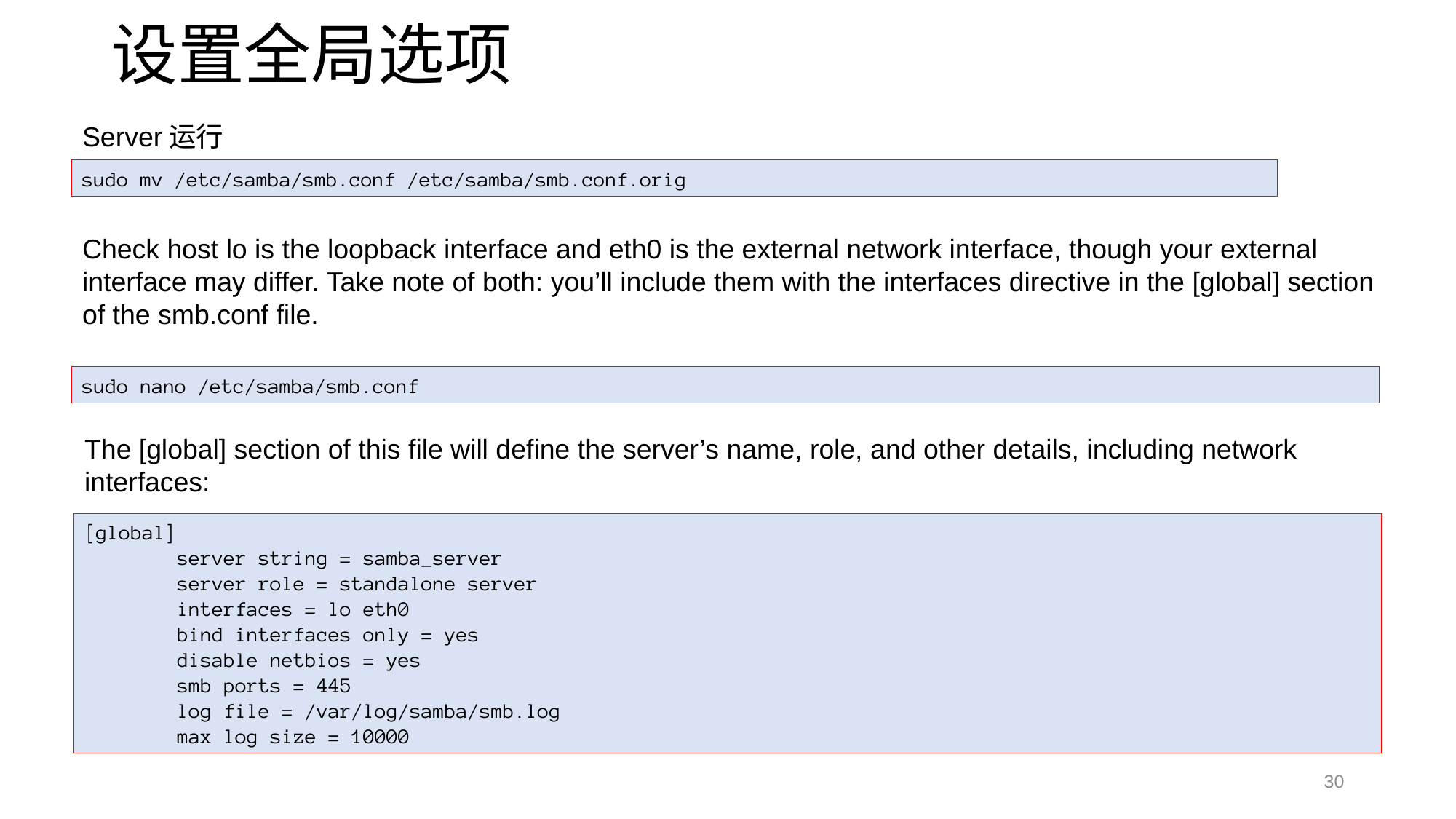

# 设置全局选项
Server运行
sudo mv /etc/samba/smb.conf /etc/samba/smb.conf.orig
Check host lo is the loopback interface and eth0 is the external network interface, though your external interface may differ. Take note of both: you’ll include them with the interfaces directive in the [global] section of the smb.conf file.
sudo nano /etc/samba/smb.conf
The [global] section of this file will define the server’s name, role, and other details, including network interfaces:
[global]
        server string = samba_server
        server role = standalone server
        interfaces = lo eth0
        bind interfaces only = yes
        disable netbios = yes
        smb ports = 445
        log file = /var/log/samba/smb.log
        max log size = 10000
30